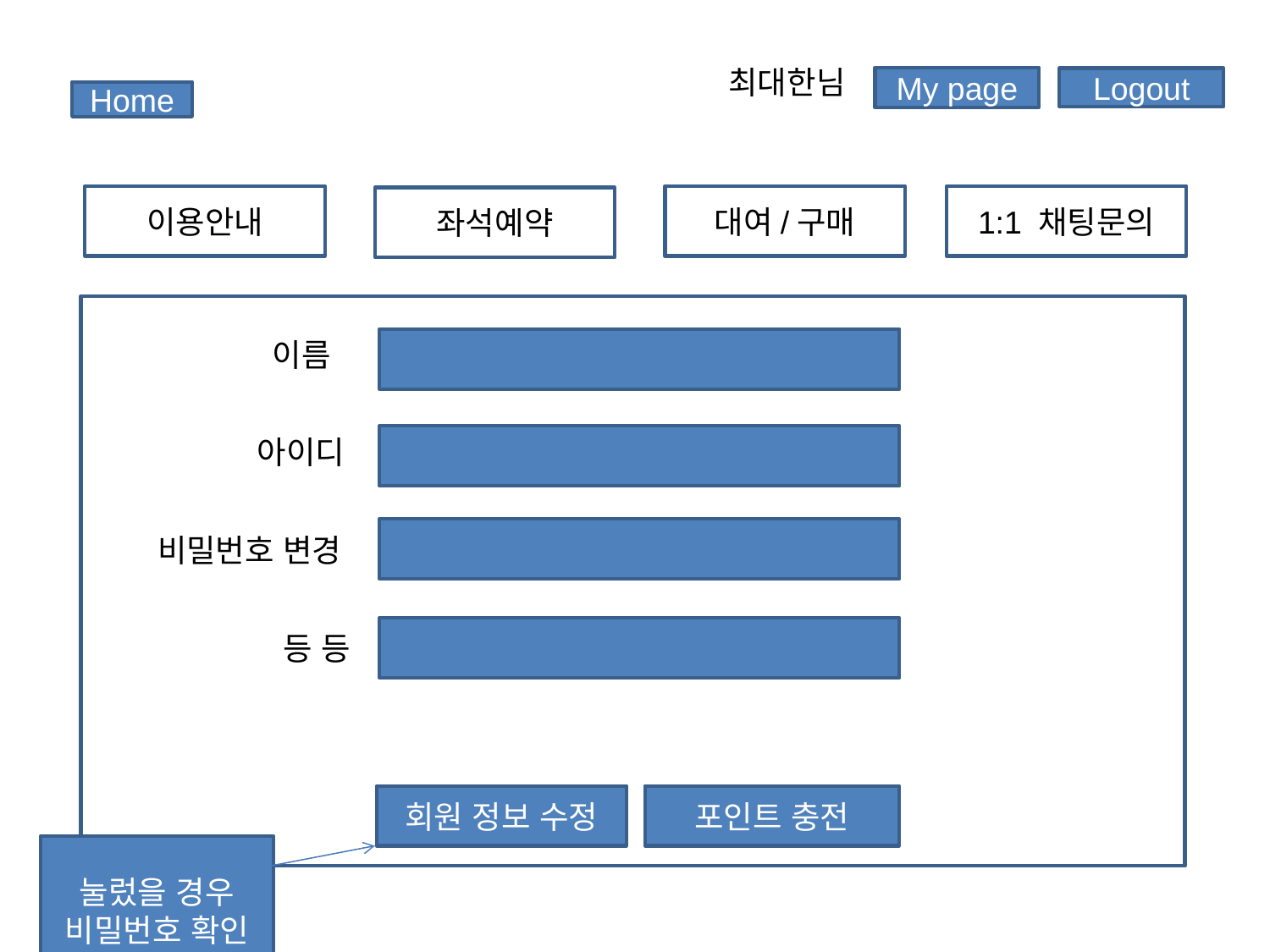

최대한님
My page
Logout
Home
이용안내
대여/구매
1:1 채팅문의
좌석예약

이름

아이디

비밀번호 변경

등 등
회원 정보 수정
포인트 충전
눌렀을 경우 비밀번호 확인